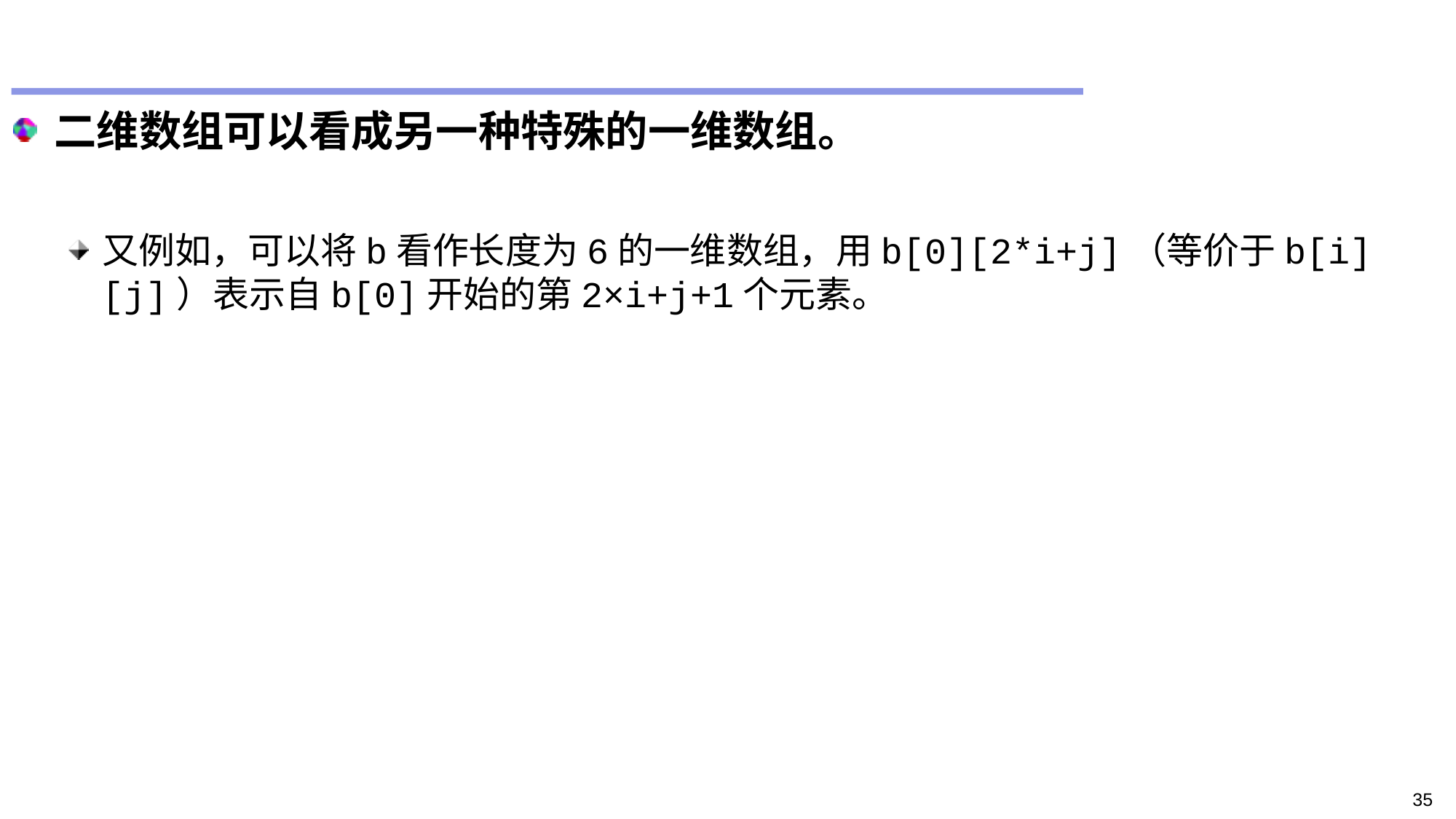

#
二维数组可以看成另一种特殊的一维数组。

又例如，可以将b看作长度为6的一维数组，用b[0][2*i+j]（等价于b[i][j]）表示自b[0]开始的第2×i+j+1个元素。

35